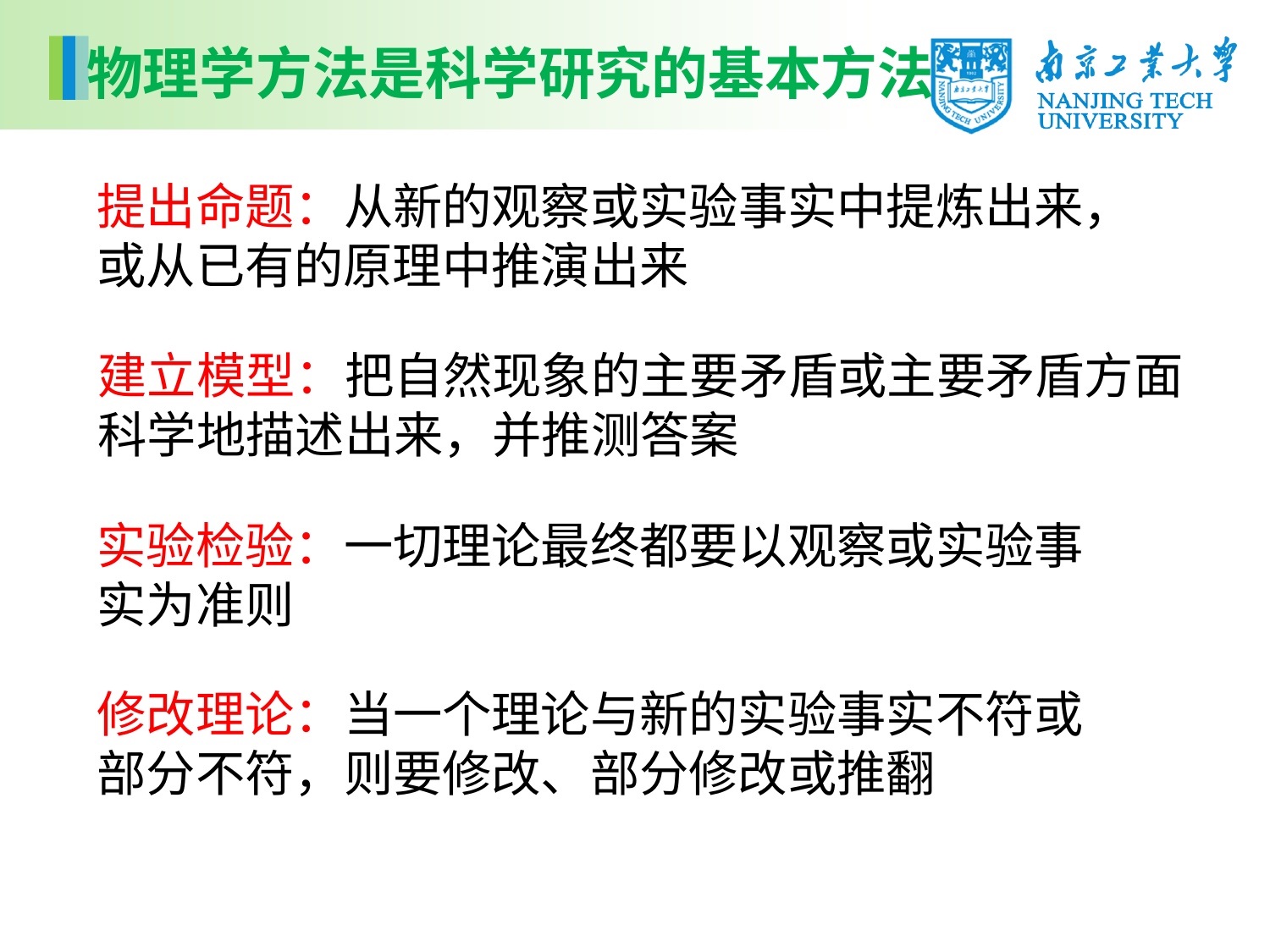

物理学方法是科学研究的基本方法
提出命题：从新的观察或实验事实中提炼出来，或从已有的原理中推演出来
建立模型：把自然现象的主要矛盾或主要矛盾方面科学地描述出来，并推测答案
实验检验：一切理论最终都要以观察或实验事实为准则
修改理论：当一个理论与新的实验事实不符或部分不符，则要修改、部分修改或推翻